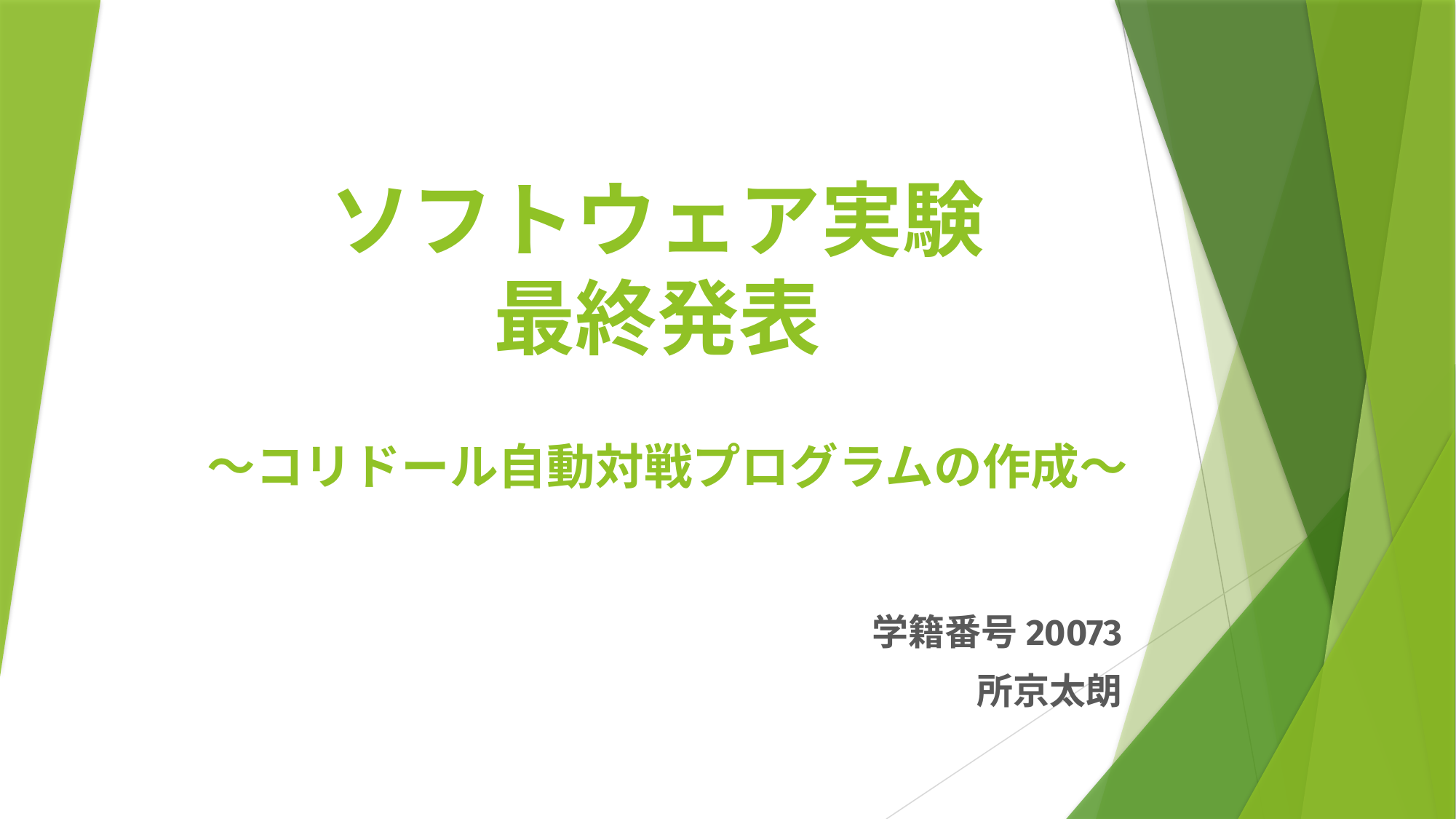

# ソフトウェア実験 最終発表
～コリドール自動対戦プログラムの作成～
学籍番号20073
所京太朗